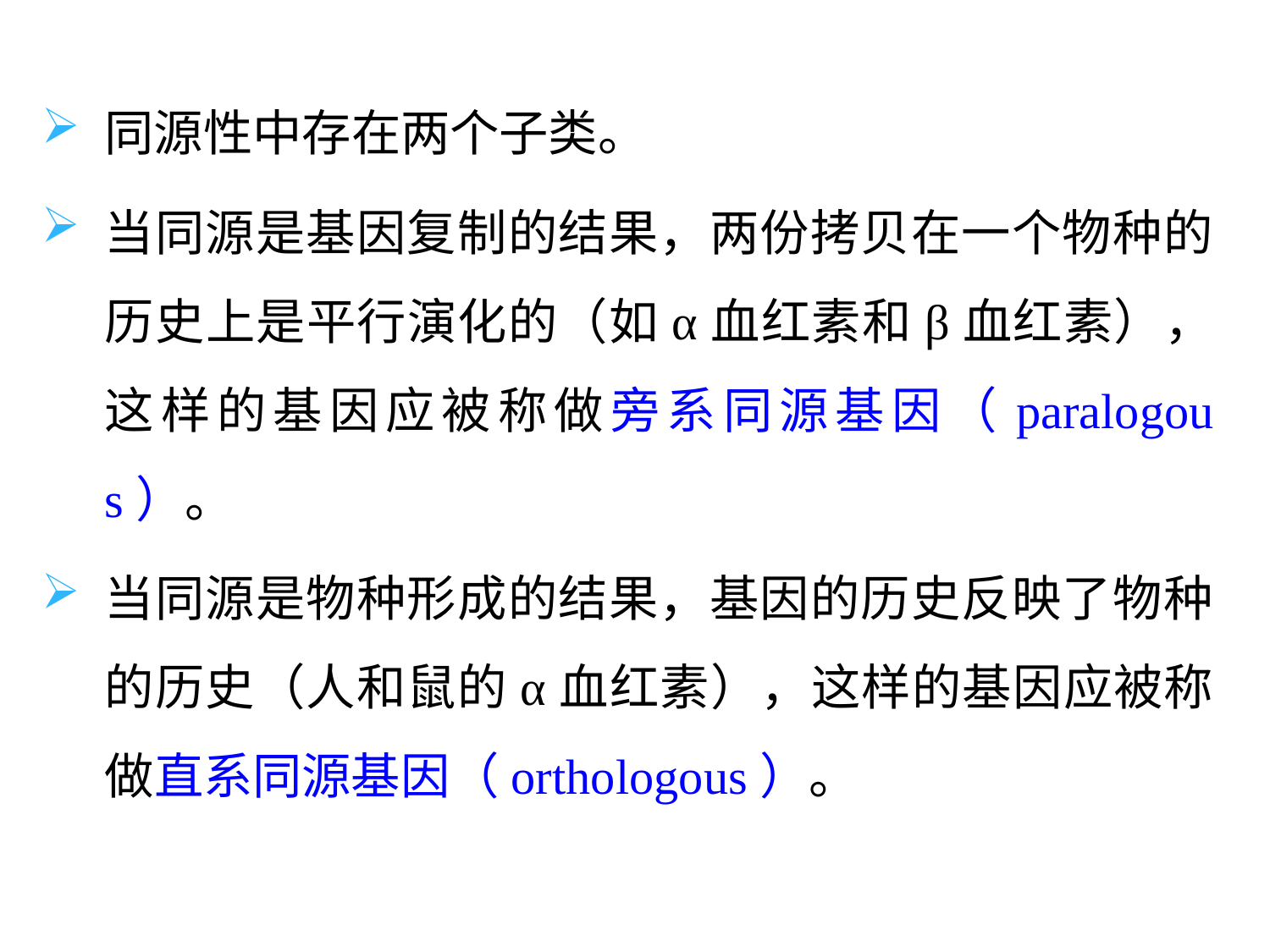

同源性中存在两个子类。
当同源是基因复制的结果，两份拷贝在一个物种的历史上是平行演化的（如α血红素和β血红素），这样的基因应被称做旁系同源基因（paralogous）。
当同源是物种形成的结果，基因的历史反映了物种的历史（人和鼠的α血红素），这样的基因应被称做直系同源基因（orthologous）。
19